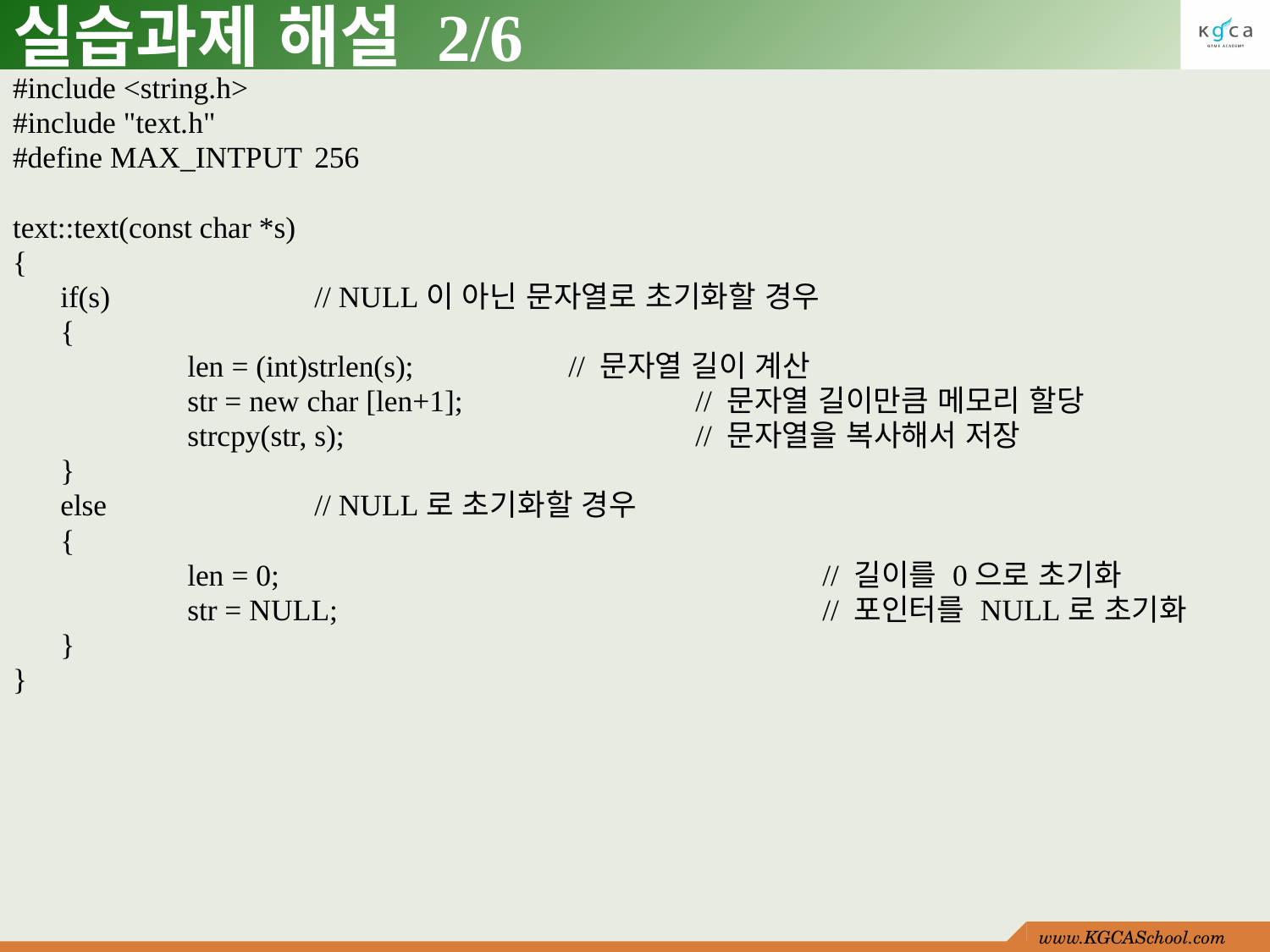

# 실습과제 해설 2/6
#include <string.h>
#include "text.h"
#define MAX_INTPUT	256

text::text(const char *s)
{
	if(s)		// NULL이 아닌 문자열로 초기화할 경우
	{
		len = (int)strlen(s);		// 문자열 길이 계산
		str = new char [len+1];		// 문자열 길이만큼 메모리 할당
		strcpy(str, s);			// 문자열을 복사해서 저장
	}
	else		// NULL로 초기화할 경우
	{
		len = 0;					// 길이를 0으로 초기화
		str = NULL;				// 포인터를 NULL로 초기화
	}
}